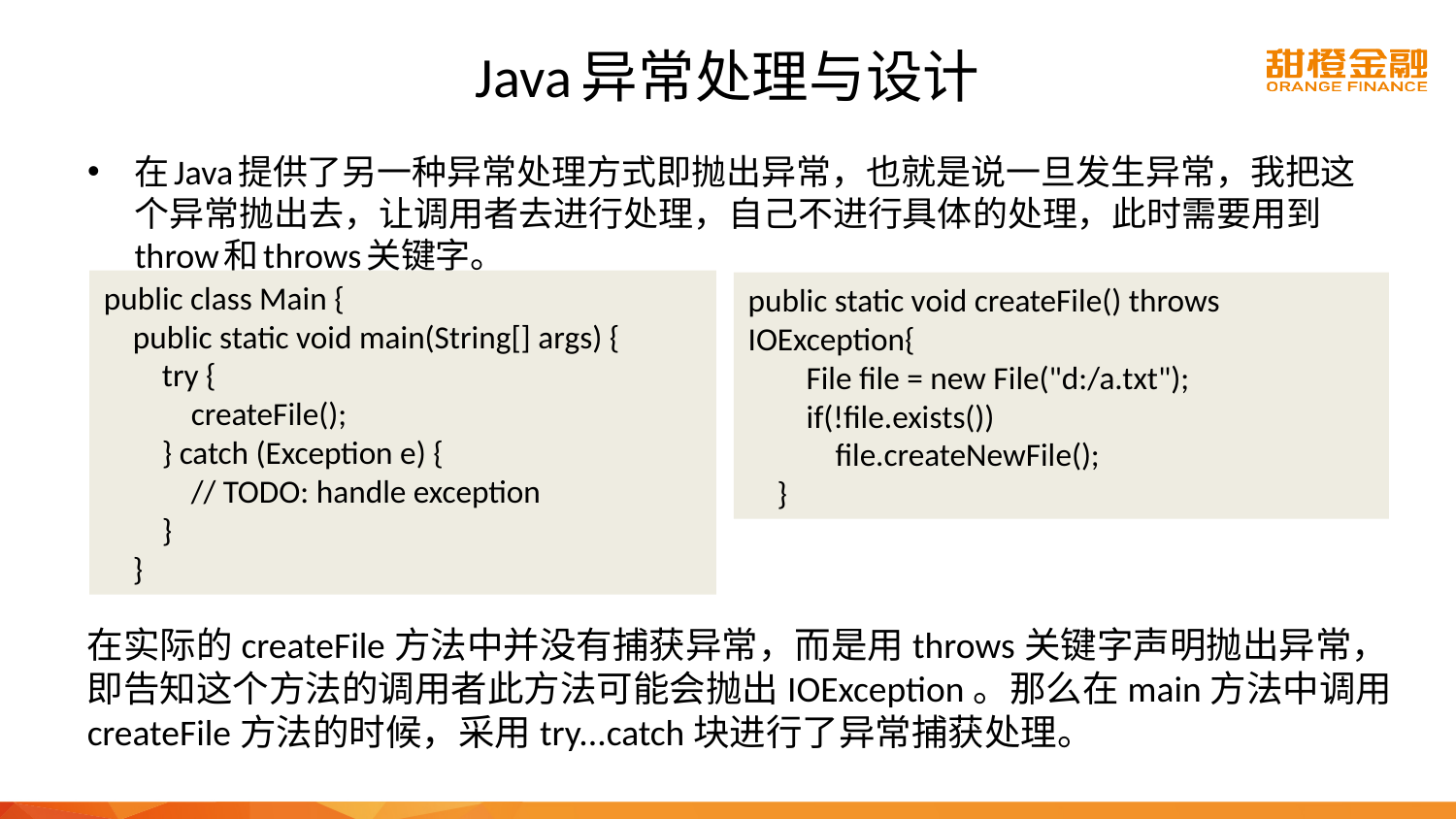

# Java异常处理与设计
在Java提供了另一种异常处理方式即抛出异常，也就是说一旦发生异常，我把这个异常抛出去，让调用者去进行处理，自己不进行具体的处理，此时需要用到throw和throws关键字。
public class Main {
    public static void main(String[] args) {
        try {
            createFile();
        } catch (Exception e) {
            // TODO: handle exception
        }
    }
public static void createFile() throws IOException{
        File file = new File("d:/a.txt");
        if(!file.exists())
            file.createNewFile();
    }
在实际的createFile方法中并没有捕获异常，而是用throws关键字声明抛出异常，即告知这个方法的调用者此方法可能会抛出IOException。那么在main方法中调用createFile方法的时候，采用try...catch块进行了异常捕获处理。